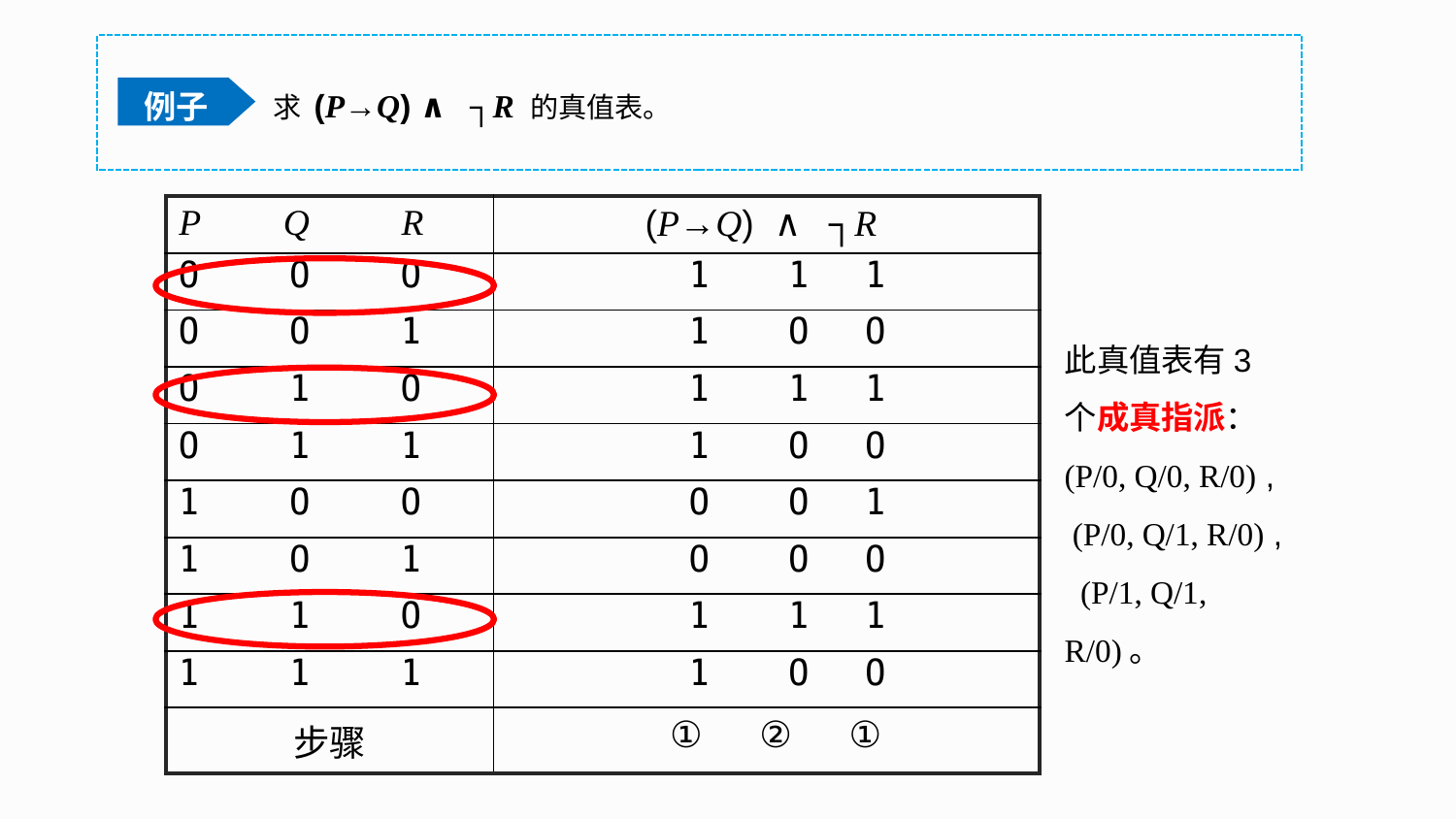

求 (P→Q) ∧   ┐R 的真值表。
例子
| P Q R | (P→Q) ∧ ┐R |
| --- | --- |
| 0 0 0 | 1 1 1 |
| 0 0 1 | 1 0 0 |
| 0 1 0 | 1 1 1 |
| 0 1 1 | 1 0 0 |
| 1 0 0 | 0 0 1 |
| 1 0 1 | 0 0 0 |
| 1 1 0 | 1 1 1 |
| 1 1 1 | 1 0 0 |
| 步骤 | ① ② ① |

此真值表有3个成真指派：
(P/0, Q/0, R/0) ,   (P/0, Q/1, R/0) ,   (P/1, Q/1, R/0)。